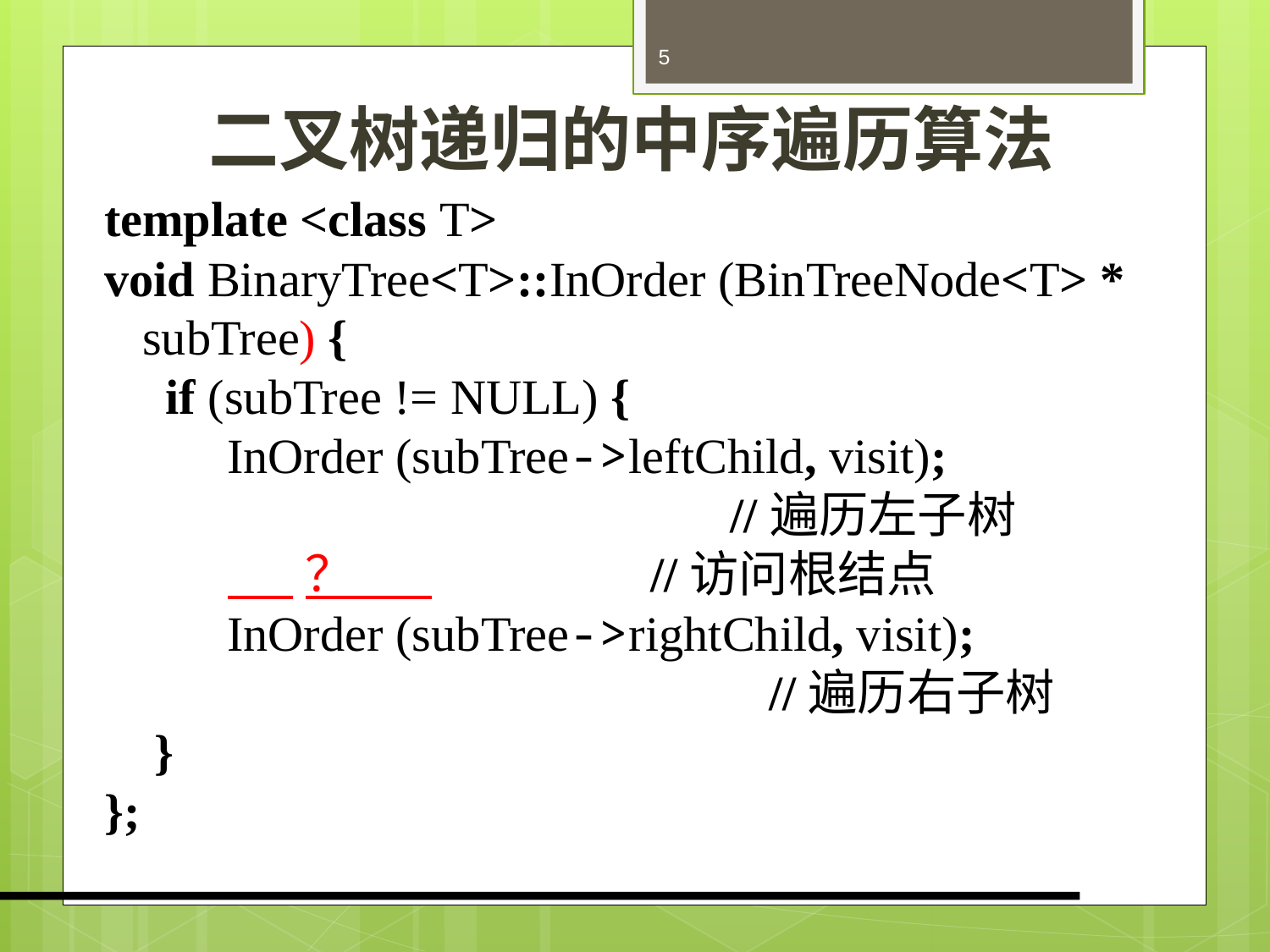

5
# 二叉树递归的中序遍历算法
template <class T>
void BinaryTree<T>::InOrder (BinTreeNode<T> * subTree) {
     if (subTree != NULL) {
          InOrder (subTree->leftChild, visit);
                                                   //遍历左子树
                 ？       		//访问根结点
          InOrder (subTree->rightChild, visit);
                		                    //遍历右子树
	 }
};